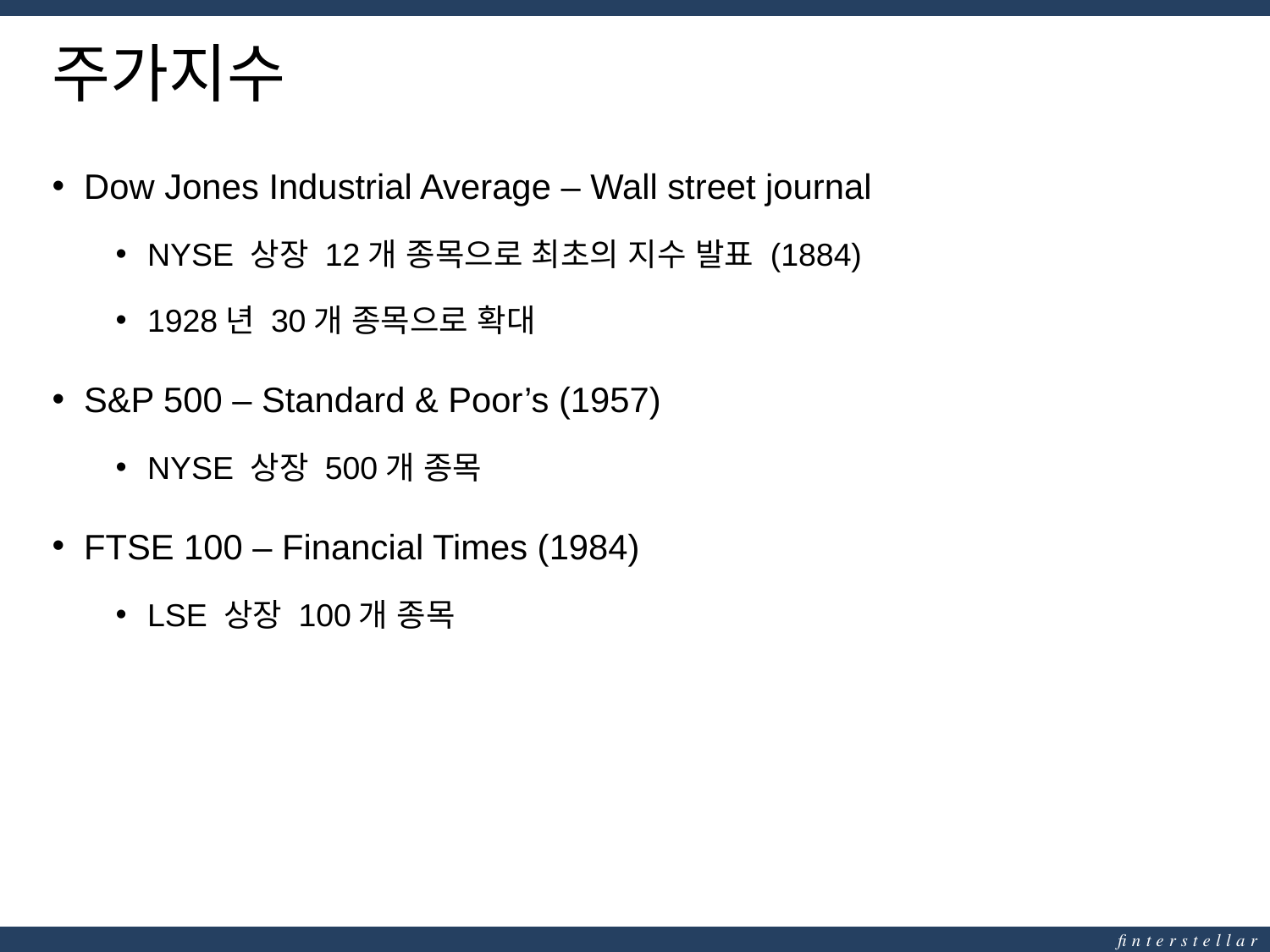

# 주가지수
Dow Jones Industrial Average – Wall street journal
NYSE 상장 12개 종목으로 최초의 지수 발표 (1884)
1928년 30개 종목으로 확대
S&P 500 – Standard & Poor’s (1957)
NYSE 상장 500개 종목
FTSE 100 – Financial Times (1984)
LSE 상장 100개 종목